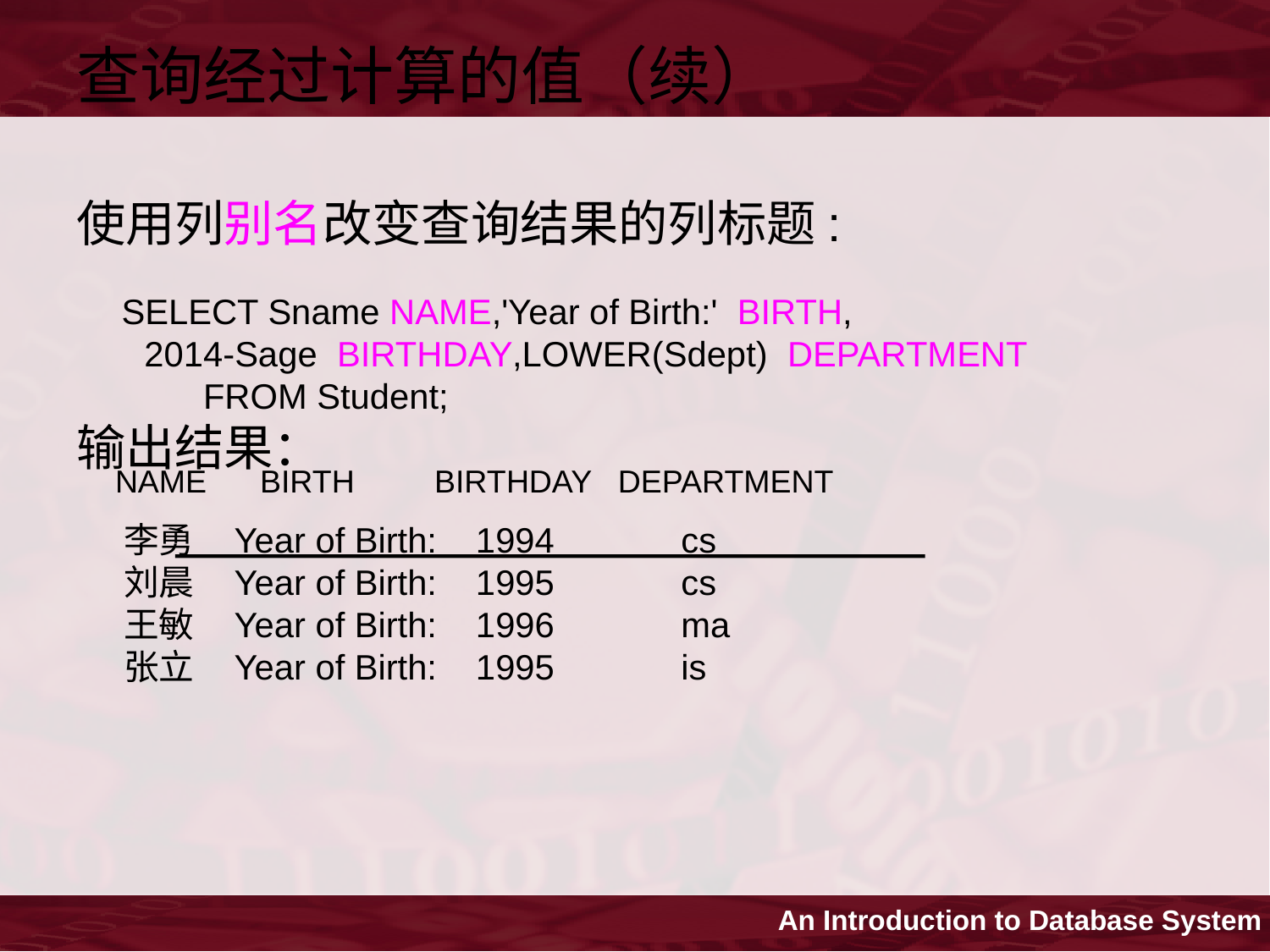

使用列别名改变查询结果的列标题:

     SELECT Sname NAME,'Year of Birth:'  BIRTH,
       2014-Sage  BIRTHDAY,LOWER(Sdept)  DEPARTMENT
	FROM Student;
输出结果：
    NAME      BIRTH         BIRTHDAY   DEPARTMENT

     李勇    Year of Birth:    1994             cs
     刘晨    Year of Birth:    1995             cs
     王敏    Year of Birth:    1996             ma
     张立    Year of Birth:    1995             is
查询经过计算的值（续）